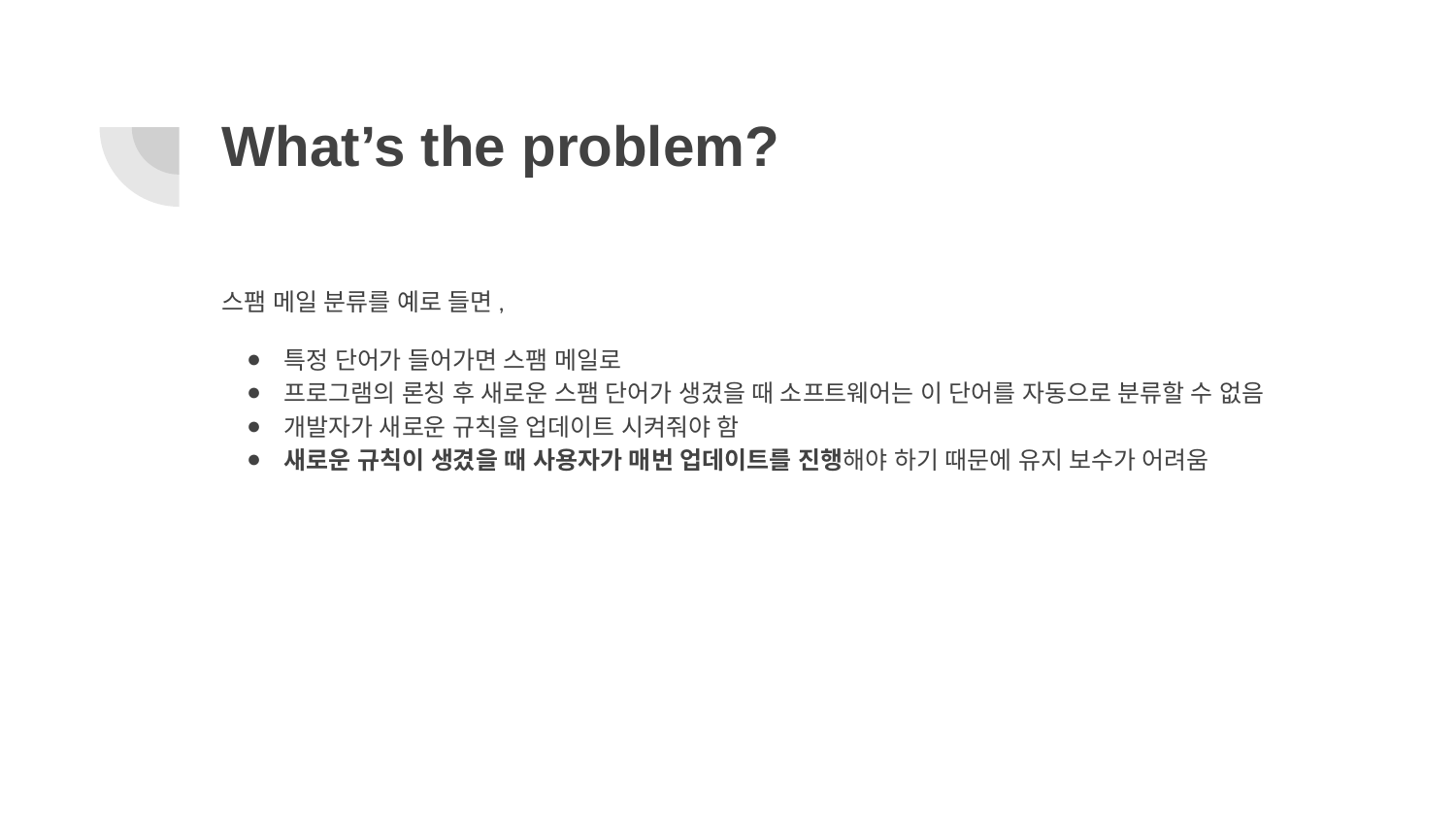

# What’s the problem?
스팸 메일 분류를 예로 들면,
특정 단어가 들어가면 스팸 메일로
프로그램의 론칭 후 새로운 스팸 단어가 생겼을 때 소프트웨어는 이 단어를 자동으로 분류할 수 없음
개발자가 새로운 규칙을 업데이트 시켜줘야 함
새로운 규칙이 생겼을 때 사용자가 매번 업데이트를 진행해야 하기 때문에 유지 보수가 어려움